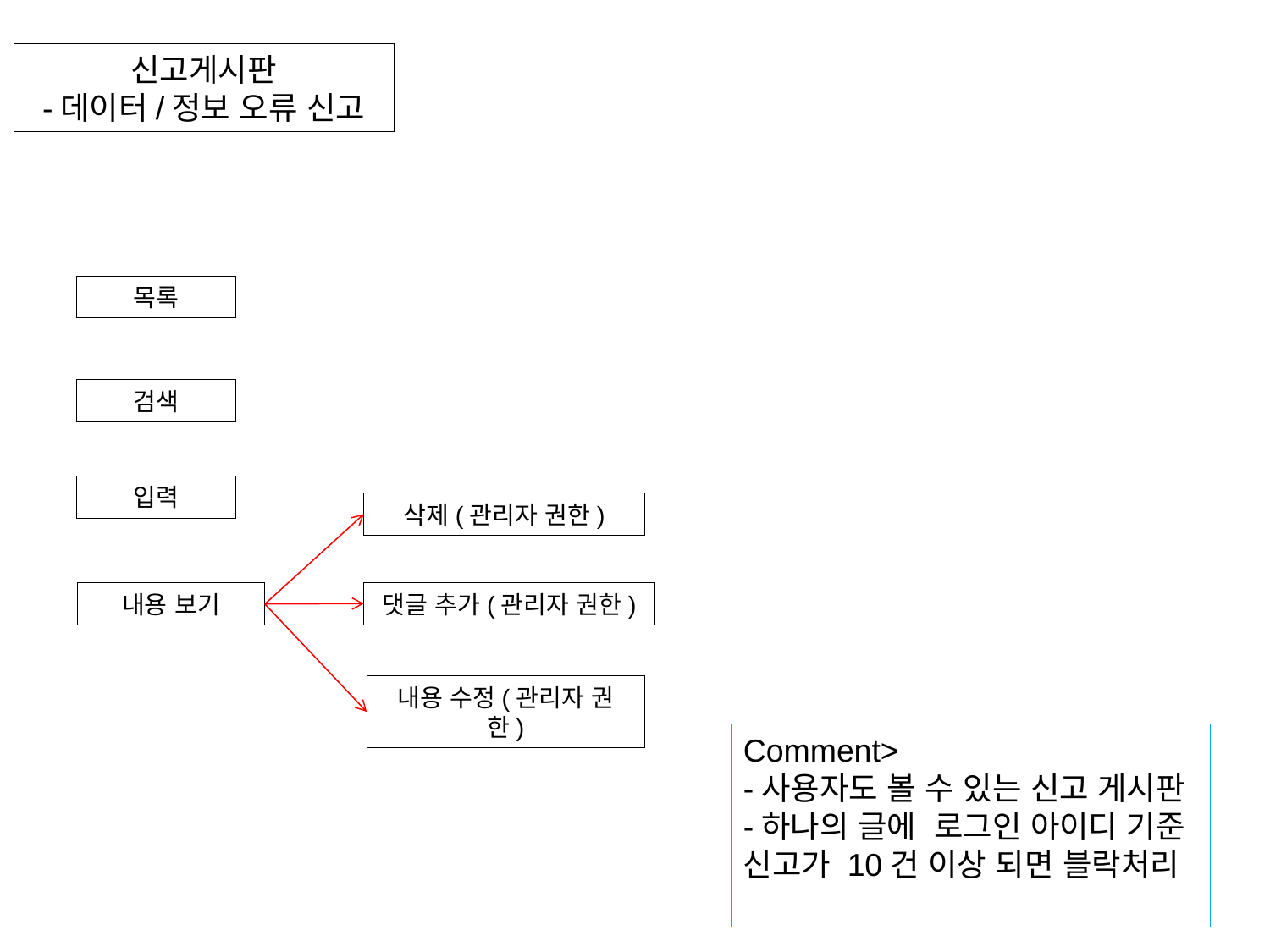

신고게시판
-데이터/정보 오류 신고
목록
검색
입력
삭제(관리자 권한)
댓글 추가(관리자 권한)
내용 보기
내용 수정(관리자 권한)
Comment>
-사용자도 볼 수 있는 신고 게시판
-하나의 글에  로그인 아이디 기준
신고가 10건 이상 되면 블락처리